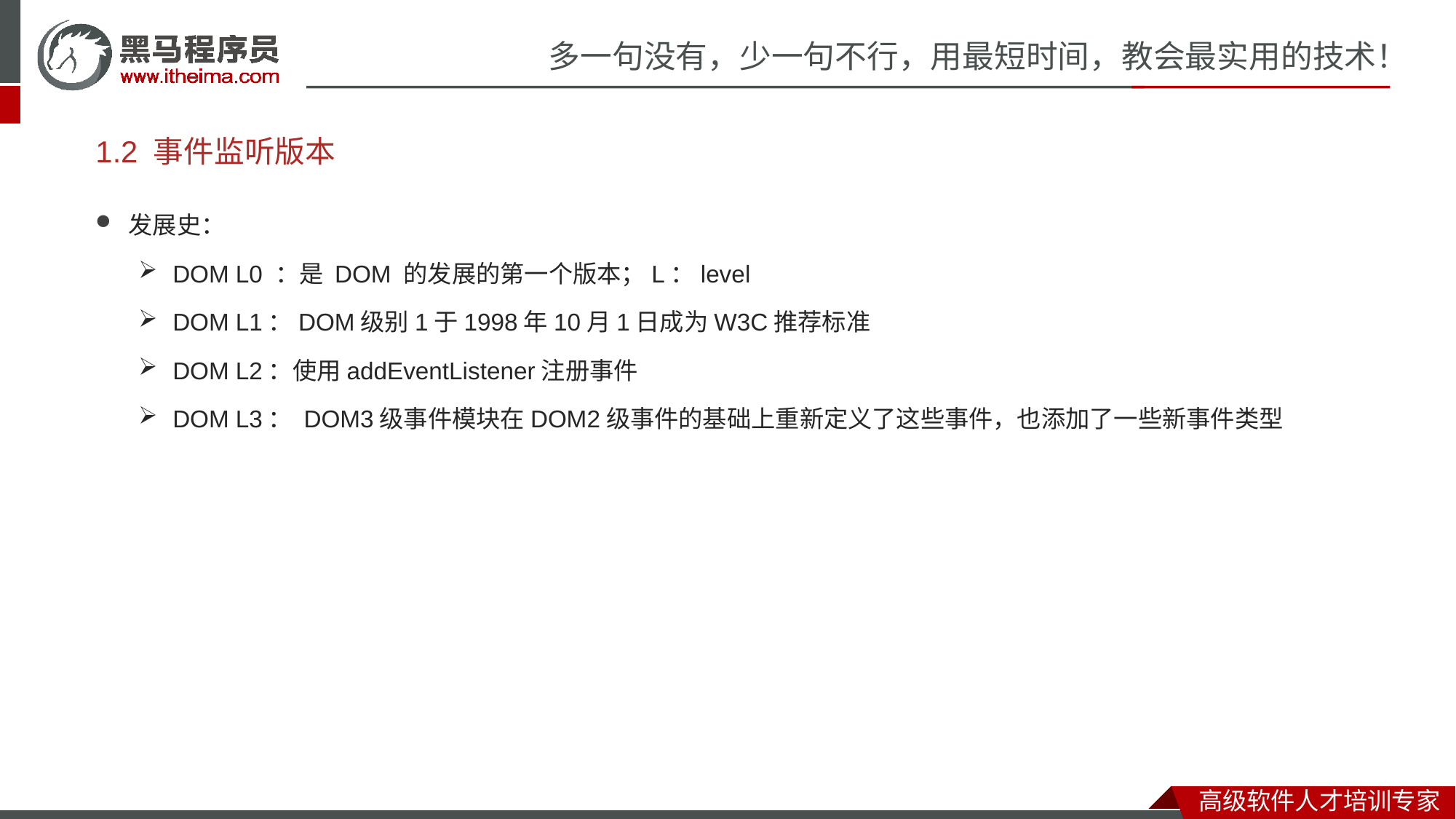

# 1.2 事件监听版本
发展史：
DOM L0 ：是 DOM 的发展的第一个版本；L：level
DOM L1：DOM级别1于1998年10月1日成为W3C推荐标准
DOM L2：使用addEventListener注册事件
DOM L3： DOM3级事件模块在DOM2级事件的基础上重新定义了这些事件，也添加了一些新事件类型